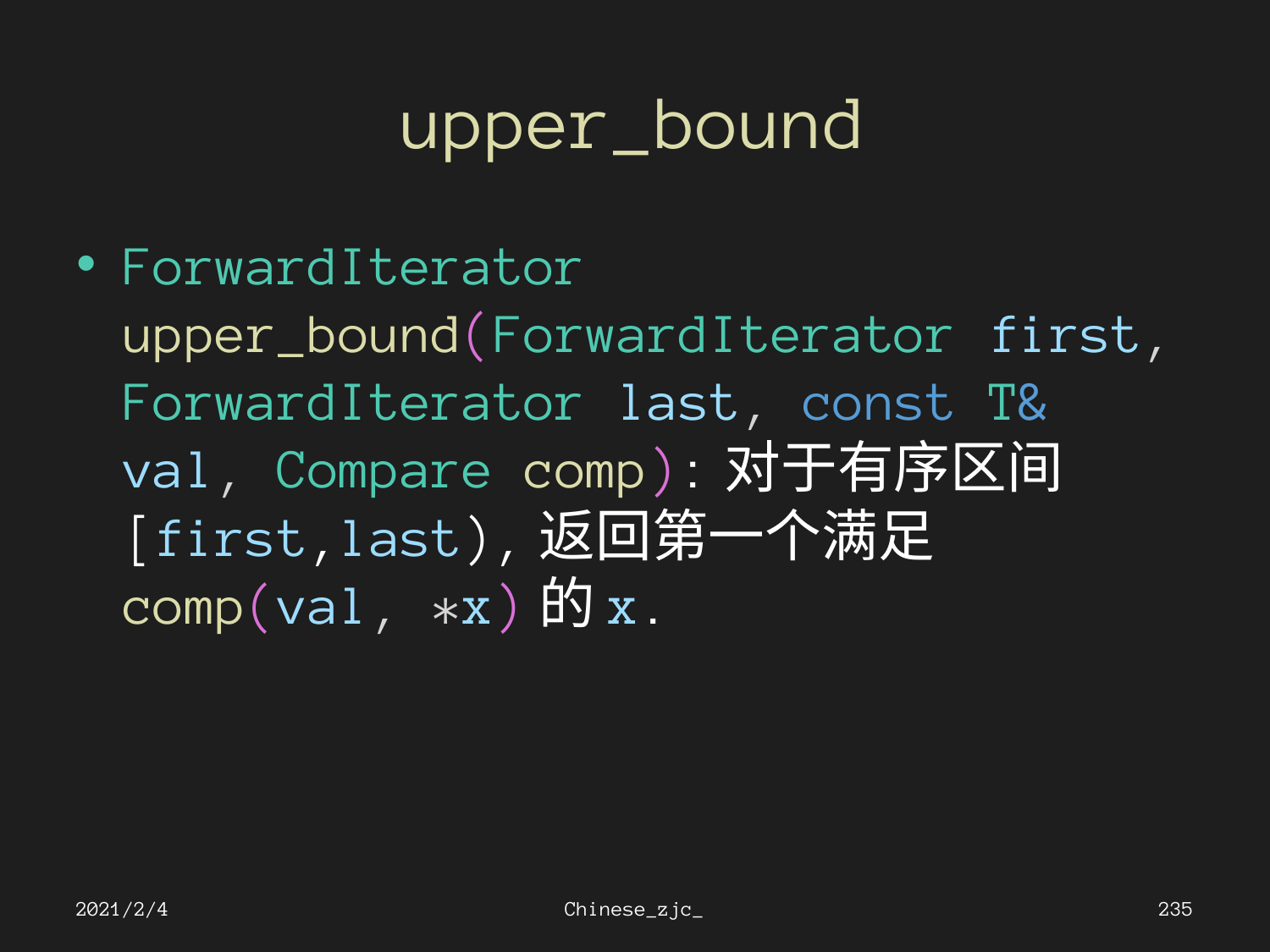

# upper_bound
ForwardIterator upper_bound(ForwardIterator first, ForwardIterator last, const T& val, Compare comp):对于有序区间[first,last),返回第一个满足comp(val, *x)的x.
2021/2/4
Chinese_zjc_
235